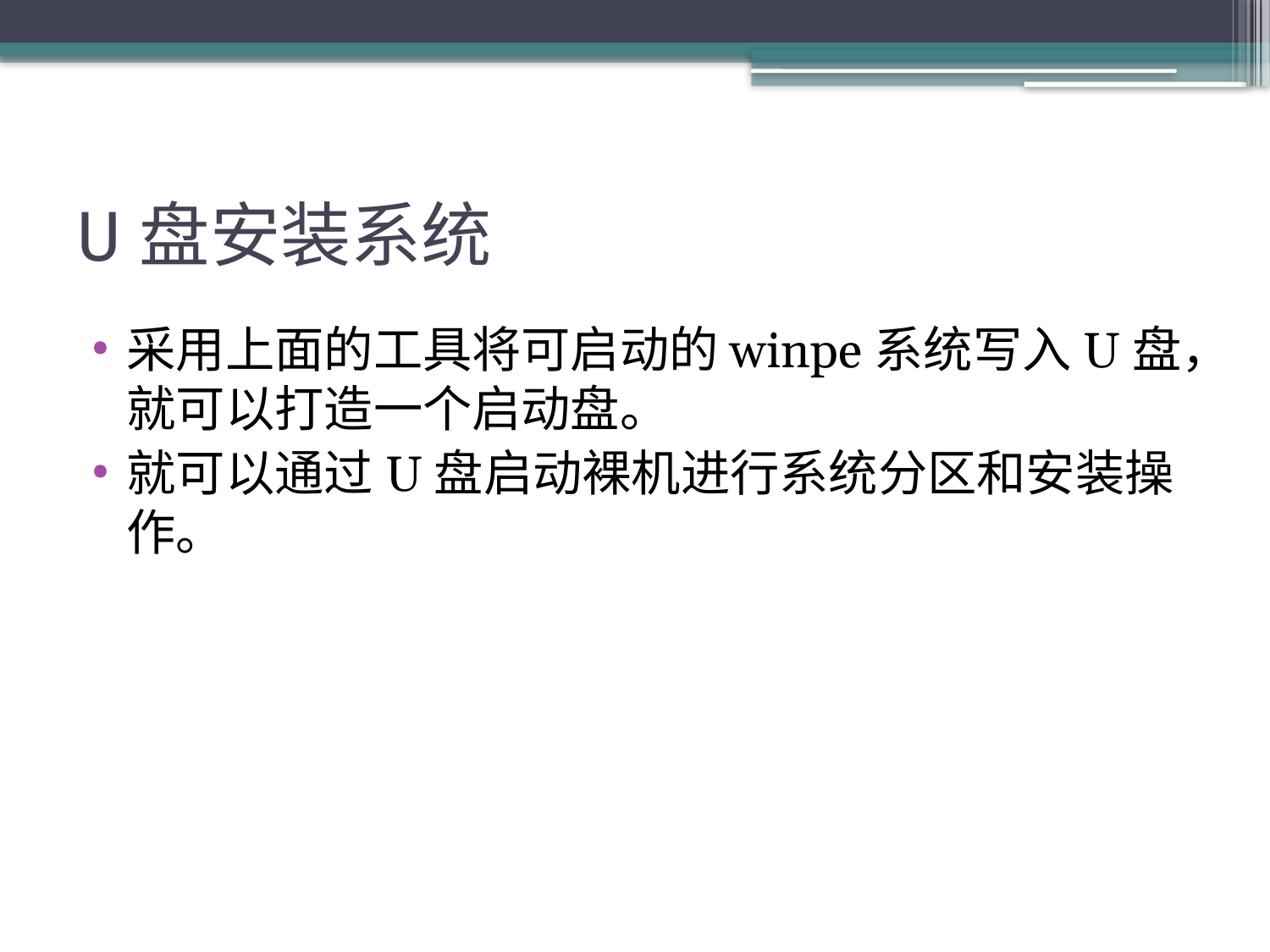

# U盘安装系统
采用上面的工具将可启动的winpe系统写入U盘，就可以打造一个启动盘。
就可以通过U盘启动裸机进行系统分区和安装操作。